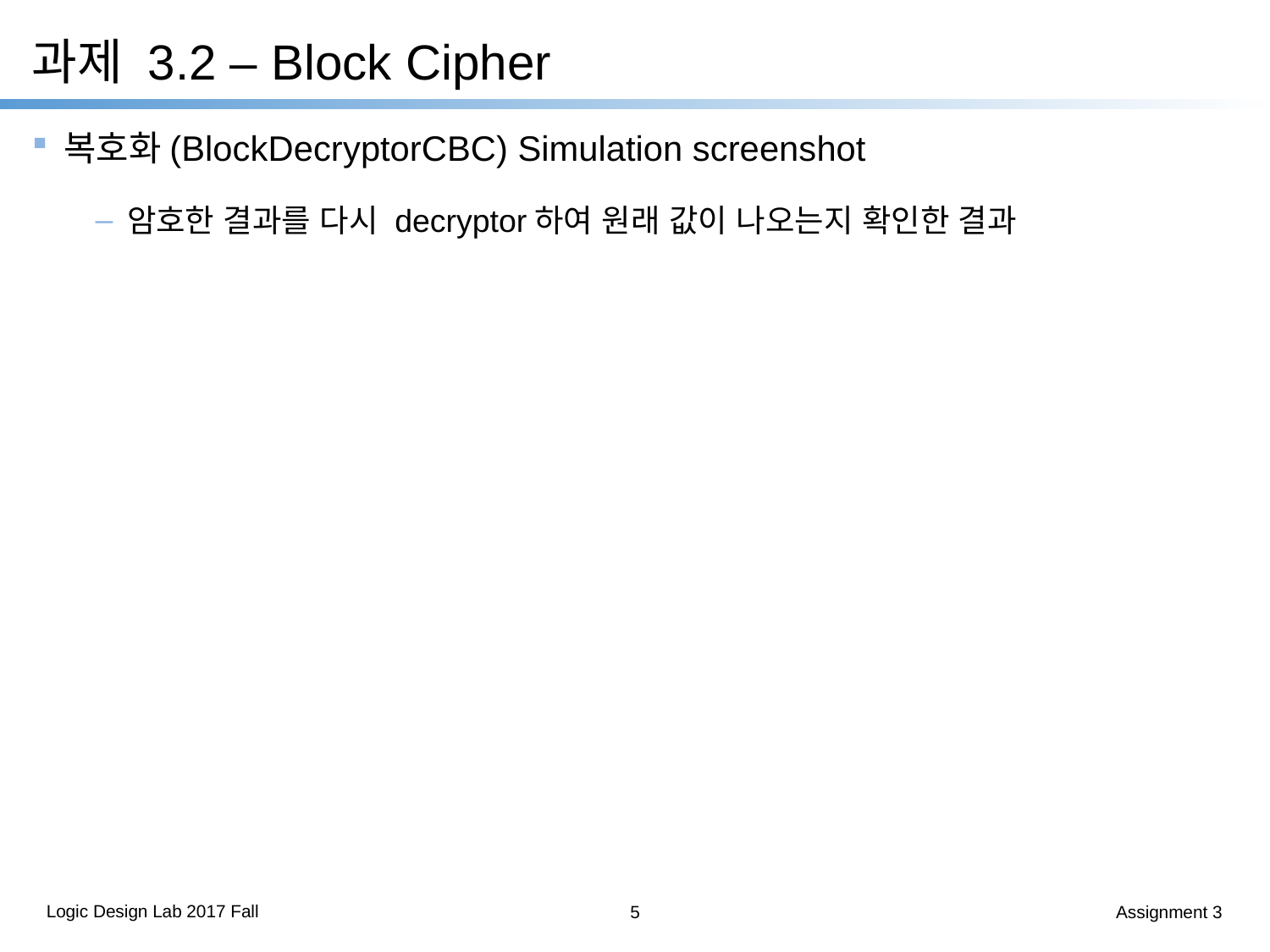

# 과제 3.2 – Block Cipher
복호화(BlockDecryptorCBC) Simulation screenshot

암호한 결과를 다시 decryptor하여 원래 값이 나오는지 확인한 결과
5
Assignment 3